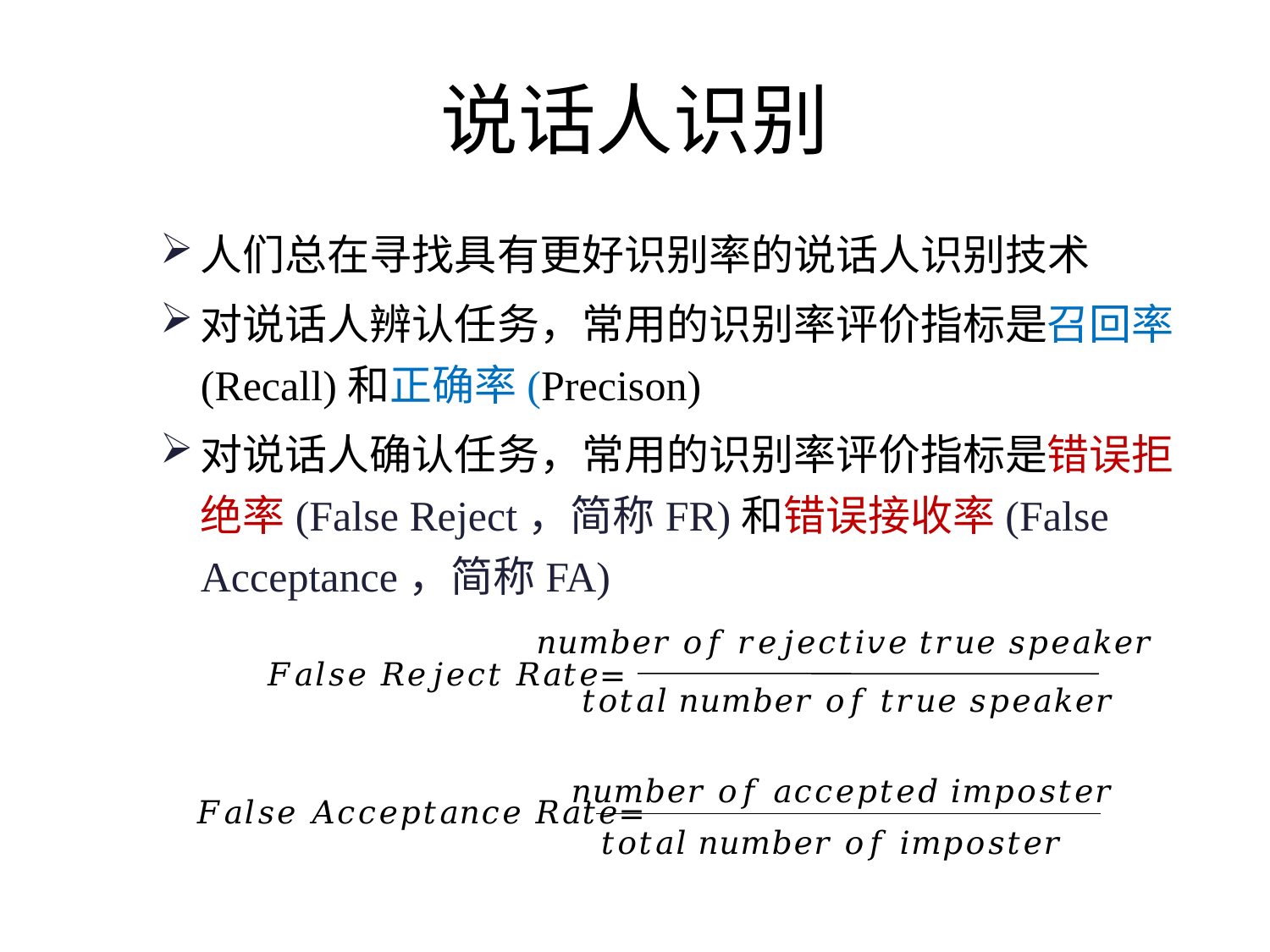

# 说话人识别
人们总在寻找具有更好识别率的说话人识别技术
对说话人辨认任务，常用的识别率评价指标是召回率(Recall)和正确率(Precison)
对说话人确认任务，常用的识别率评价指标是错误拒绝率(False Reject，简称FR)和错误接收率(False Acceptance，简称FA)

𝑛𝑢𝑚𝑏𝑒𝑟 𝑜𝑓 𝑟𝑒𝑗𝑒𝑐𝑡𝑖𝑣𝑒 𝑡𝑟𝑢𝑒 𝑠𝑝𝑒𝑎𝑘𝑒𝑟
𝐹𝑎𝑙𝑠𝑒 𝑅𝑒𝑗𝑒𝑐𝑡 𝑅𝑎𝑡𝑒=
𝑡𝑜𝑡𝑎𝑙 𝑛𝑢𝑚𝑏𝑒𝑟 𝑜𝑓 𝑡𝑟𝑢𝑒 𝑠𝑝𝑒𝑎𝑘𝑒𝑟
𝑛𝑢𝑚𝑏𝑒𝑟 𝑜𝑓 𝑎𝑐𝑐𝑒𝑝𝑡𝑒𝑑 𝑖𝑚𝑝𝑜𝑠𝑡𝑒𝑟
𝐹𝑎𝑙𝑠𝑒 𝐴𝑐𝑐𝑒𝑝𝑡𝑎𝑛𝑐𝑒 𝑅𝑎𝑡𝑒=
𝑡𝑜𝑡𝑎𝑙 𝑛𝑢𝑚𝑏𝑒𝑟 𝑜𝑓 𝑖𝑚𝑝𝑜𝑠𝑡𝑒𝑟